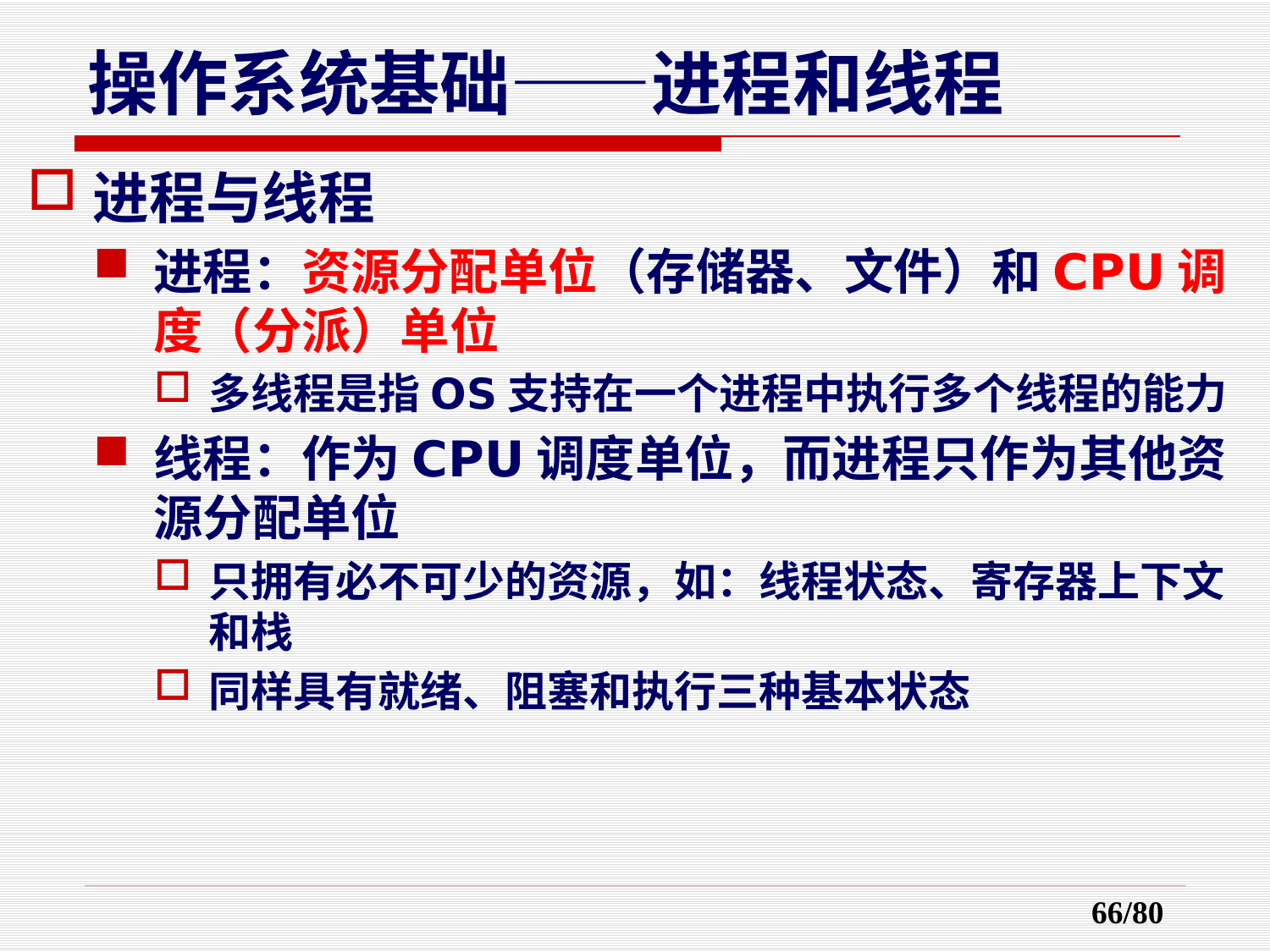

# 操作系统基础——进程和线程
进程与线程
进程：资源分配单位（存储器、文件）和CPU调度（分派）单位
多线程是指OS支持在一个进程中执行多个线程的能力
线程：作为CPU调度单位，而进程只作为其他资源分配单位
只拥有必不可少的资源，如：线程状态、寄存器上下文和栈
同样具有就绪、阻塞和执行三种基本状态